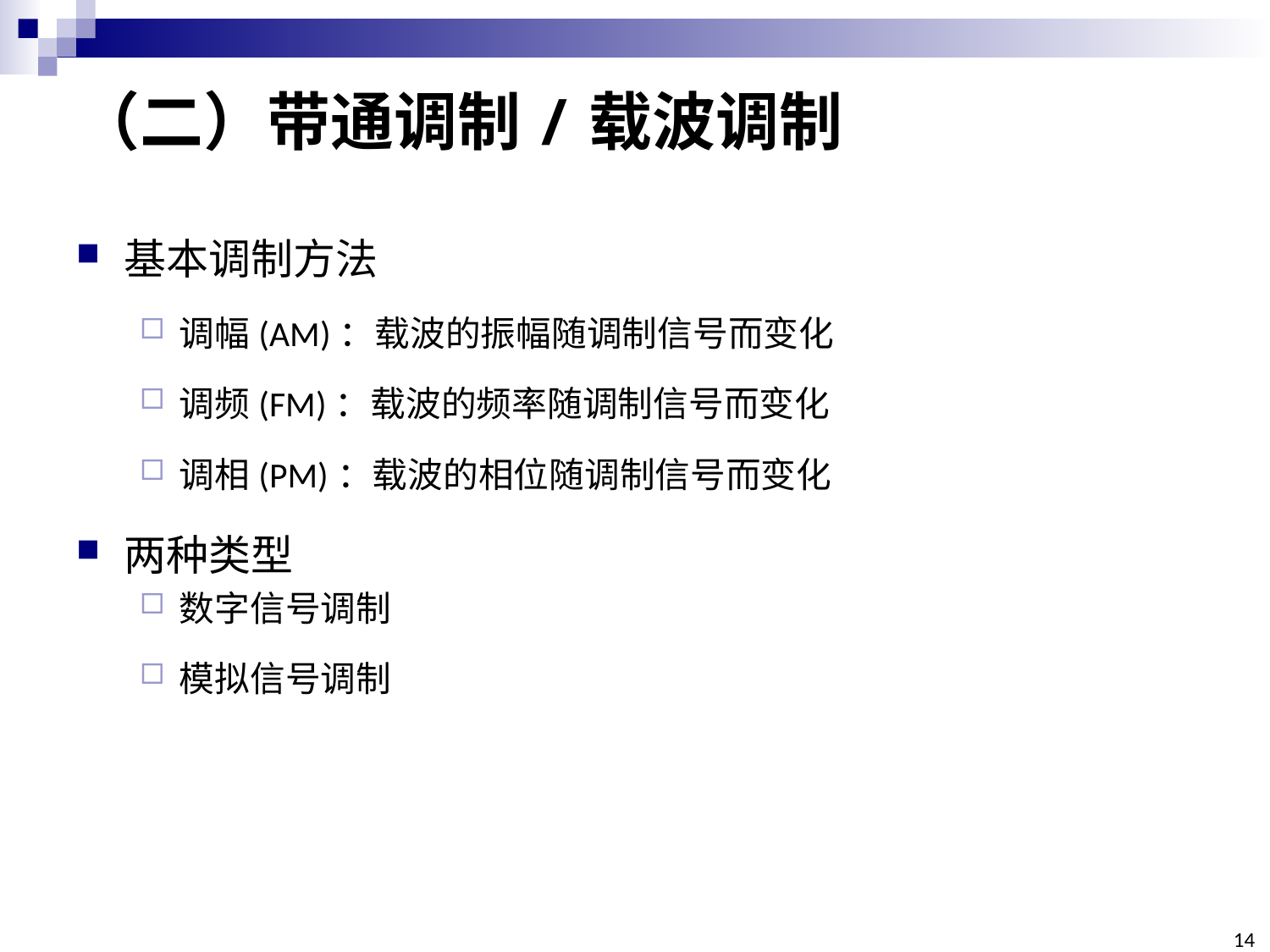

# （二）带通调制/载波调制
基本调制方法
调幅(AM)：载波的振幅随调制信号而变化
调频(FM)：载波的频率随调制信号而变化
调相(PM)：载波的相位随调制信号而变化
两种类型
数字信号调制
模拟信号调制
14